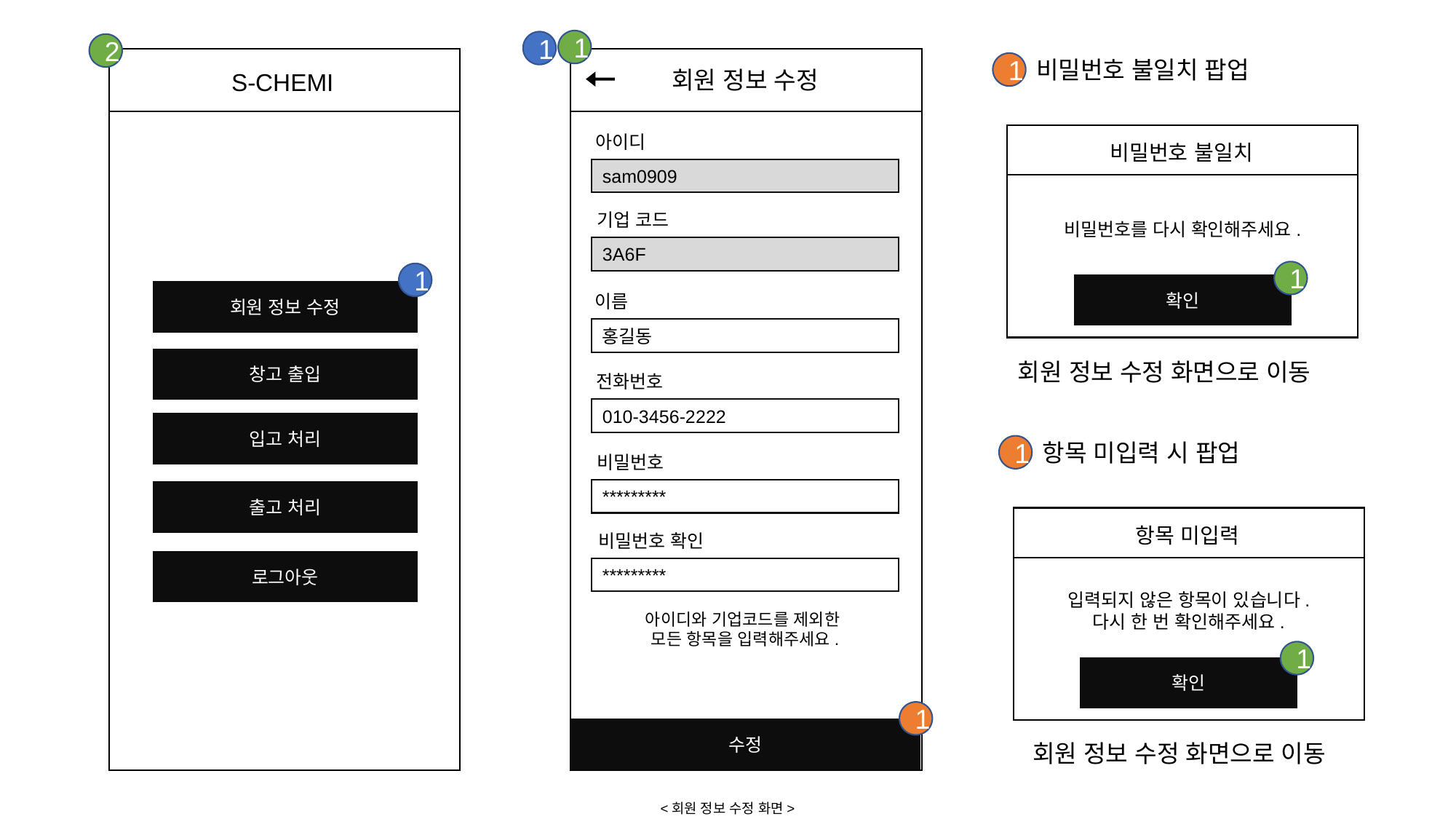

1
1
2

비밀번호 불일치 팝업
1
회원 정보 수정
S-CHEMI

아이디

비밀번호 불일치
sam0909
기업 코드
비밀번호를 다시 확인해주세요.
3A6F
1
1
확인
회원 정보 수정
이름
홍길동
창고 출입
회원 정보 수정 화면으로 이동
전화번호
010-3456-2222
입고 처리
항목 미입력 시 팝업
1
비밀번호
*********
출고 처리

항목 미입력
비밀번호 확인
로그아웃
*********
입력되지 않은 항목이 있습니다.
다시 한 번 확인해주세요.
아이디와 기업코드를 제외한
모든 항목을 입력해주세요.
1
확인
1
수정
회원 정보 수정 화면으로 이동
<회원 정보 수정 화면>